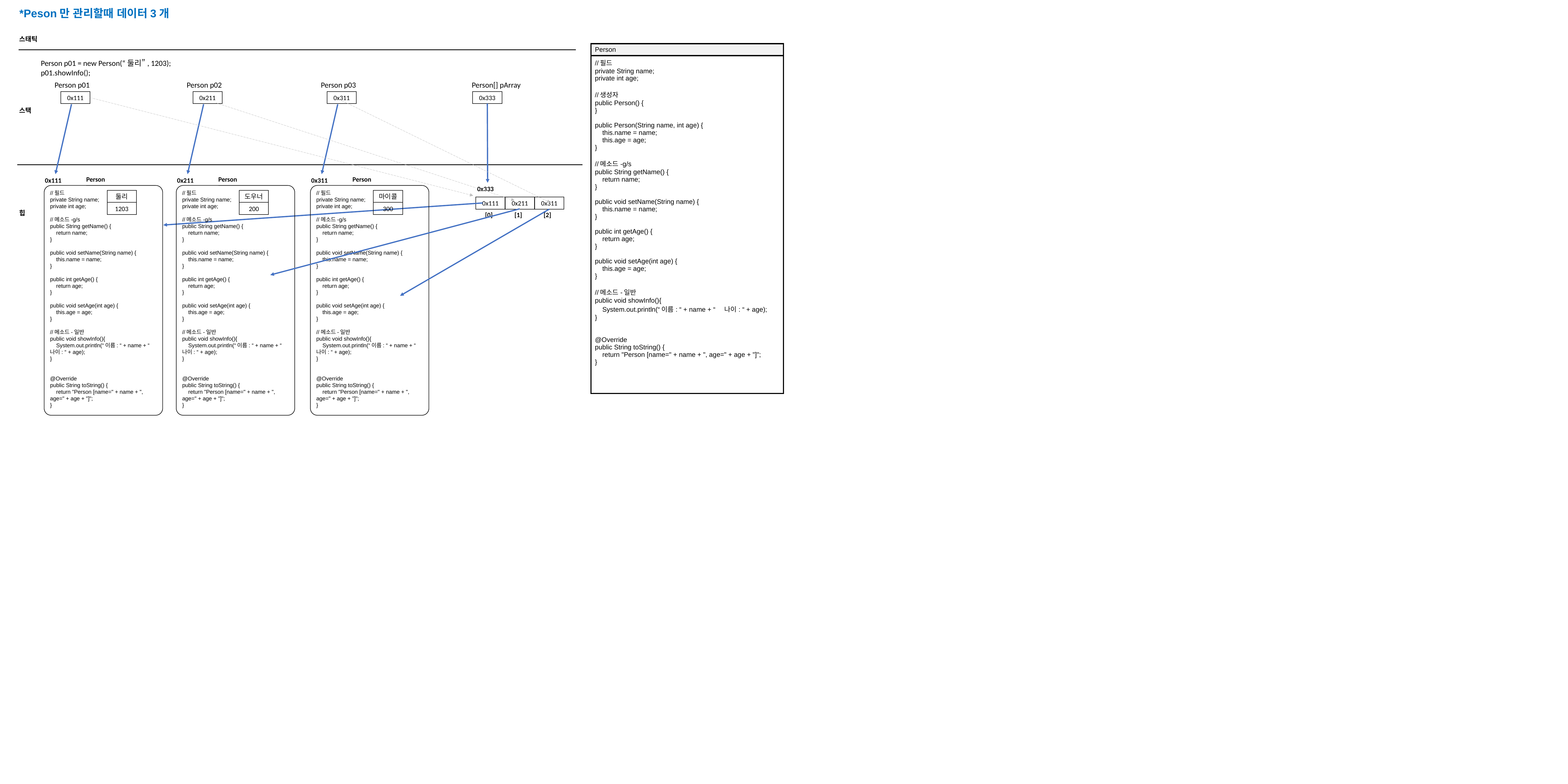

*Peson만 관리할때 데이터3개
스태틱
| Person |
| --- |
| //필드 private String name; private int age; //생성자 public Person() { } public Person(String name, int age) { this.name = name; this.age = age; } //메소드-g/s public String getName() { return name; } public void setName(String name) { this.name = name; } public int getAge() { return age; } public void setAge(int age) { this.age = age; } //메소드-일반 public void showInfo(){ System.out.println(“이름: “ + name + “ 나이: “ + age); } @Override public String toString() { return "Person [name=" + name + ", age=" + age + "]"; } |
Person p01 = new Person(“둘리”, 1203);
p01.showInfo();
Person p01
Person p02
Person p03
Person[] pArray
0x111
0x211
0x311
0x333
스택
Person
Person
Person
0x111
0x211
0x311
0x333
//필드
private String name;
private int age;

//메소드-g/s
public String getName() {
    return name;
}

public void setName(String name) {
    this.name = name;
}

public int getAge() {
    return age;
}

public void setAge(int age) {
    this.age = age;
}

//메소드-일반
public void showInfo(){
    System.out.println(“이름: “ + name + “    나이: “ + age);
}

@Override
public String toString() {
    return "Person [name=" + name + ", age=" + age + "]";
}
//필드
private String name;
private int age;

//메소드-g/s
public String getName() {
    return name;
}

public void setName(String name) {
    this.name = name;
}

public int getAge() {
    return age;
}

public void setAge(int age) {
    this.age = age;
}

//메소드-일반
public void showInfo(){
    System.out.println(“이름: “ + name + “    나이: “ + age);
}

@Override
public String toString() {
    return "Person [name=" + name + ", age=" + age + "]";
}
//필드
private String name;
private int age;

//메소드-g/s
public String getName() {
    return name;
}

public void setName(String name) {
    this.name = name;
}

public int getAge() {
    return age;
}

public void setAge(int age) {
    this.age = age;
}

//메소드-일반
public void showInfo(){
    System.out.println(“이름: “ + name + “    나이: “ + age);
}

@Override
public String toString() {
    return "Person [name=" + name + ", age=" + age + "]";
}
둘리
도우너
마이콜
0x111
0x211
0x311
1203
200
300
힙
[0]
[1]
[2]